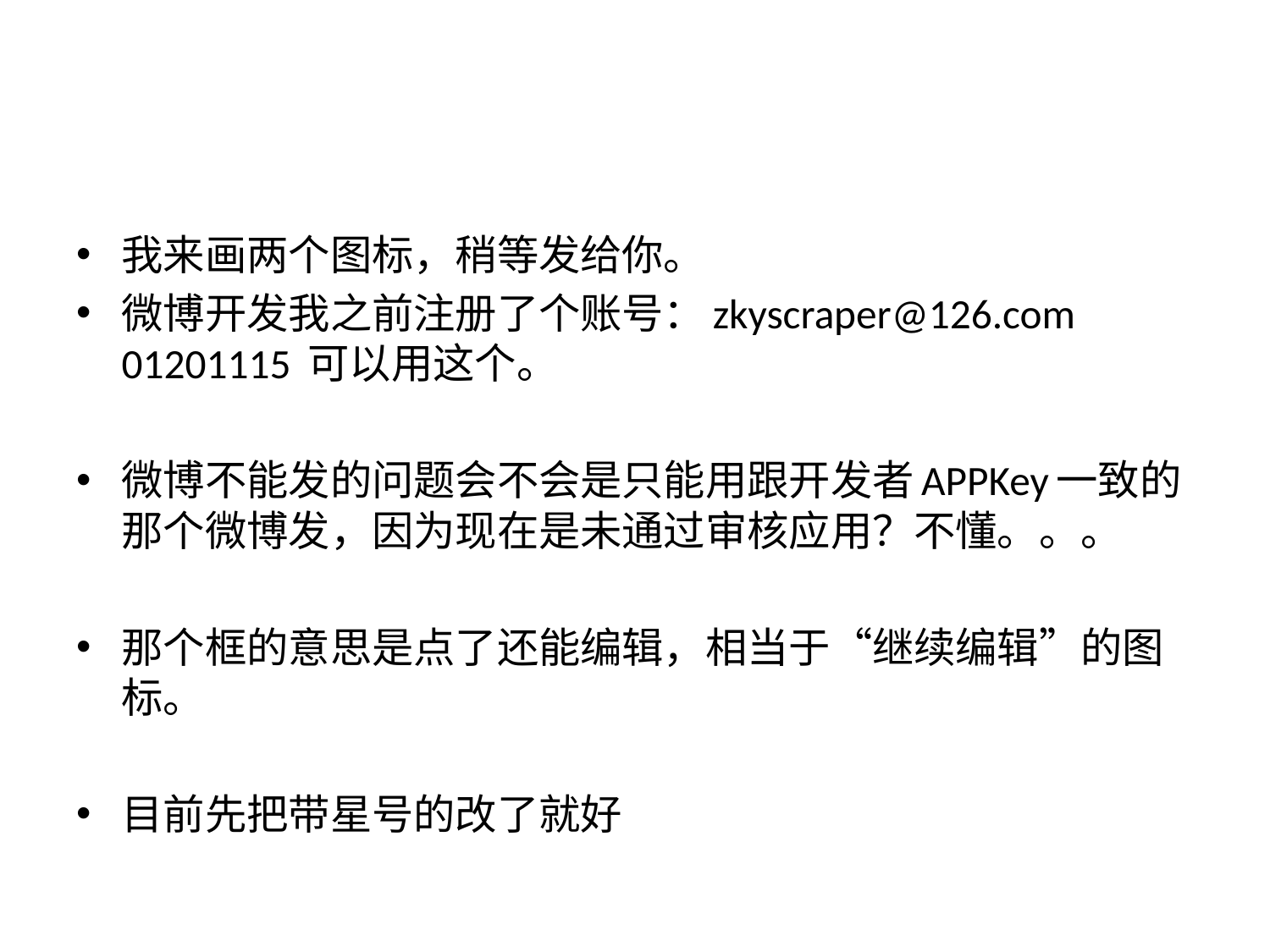

#
我来画两个图标，稍等发给你。
微博开发我之前注册了个账号：zkyscraper@126.com 01201115 可以用这个。

微博不能发的问题会不会是只能用跟开发者APPKey一致的那个微博发，因为现在是未通过审核应用？不懂。。。

那个框的意思是点了还能编辑，相当于“继续编辑”的图标。

目前先把带星号的改了就好